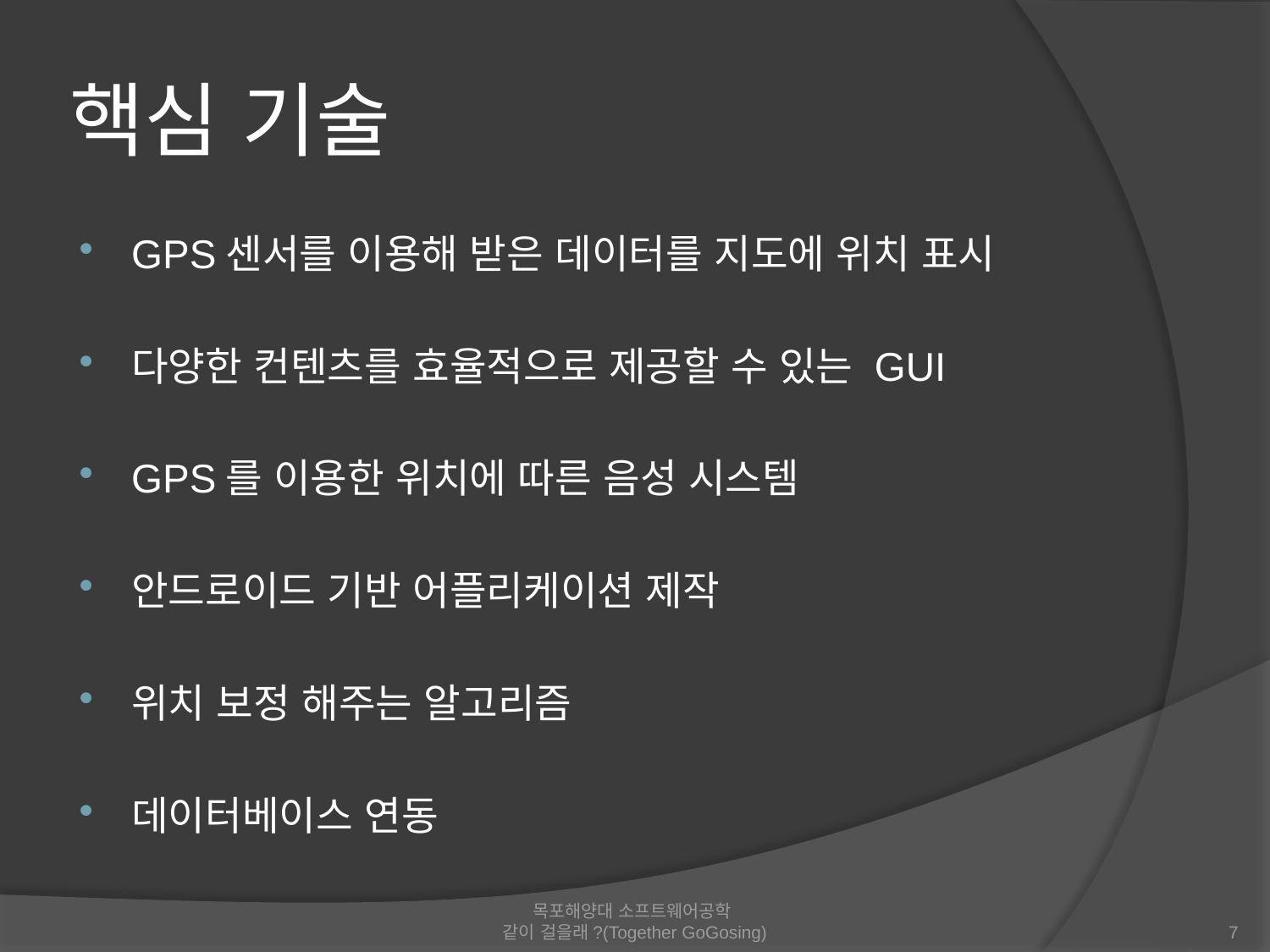

# 핵심 기술
GPS센서를 이용해 받은 데이터를 지도에 위치 표시

다양한 컨텐츠를 효율적으로 제공할 수 있는 GUI

GPS를 이용한 위치에 따른 음성 시스템

안드로이드 기반 어플리케이션 제작

위치 보정 해주는 알고리즘

데이터베이스 연동

목포해양대 소프트웨어공학
같이 걸을래?(Together GoGosing)
7